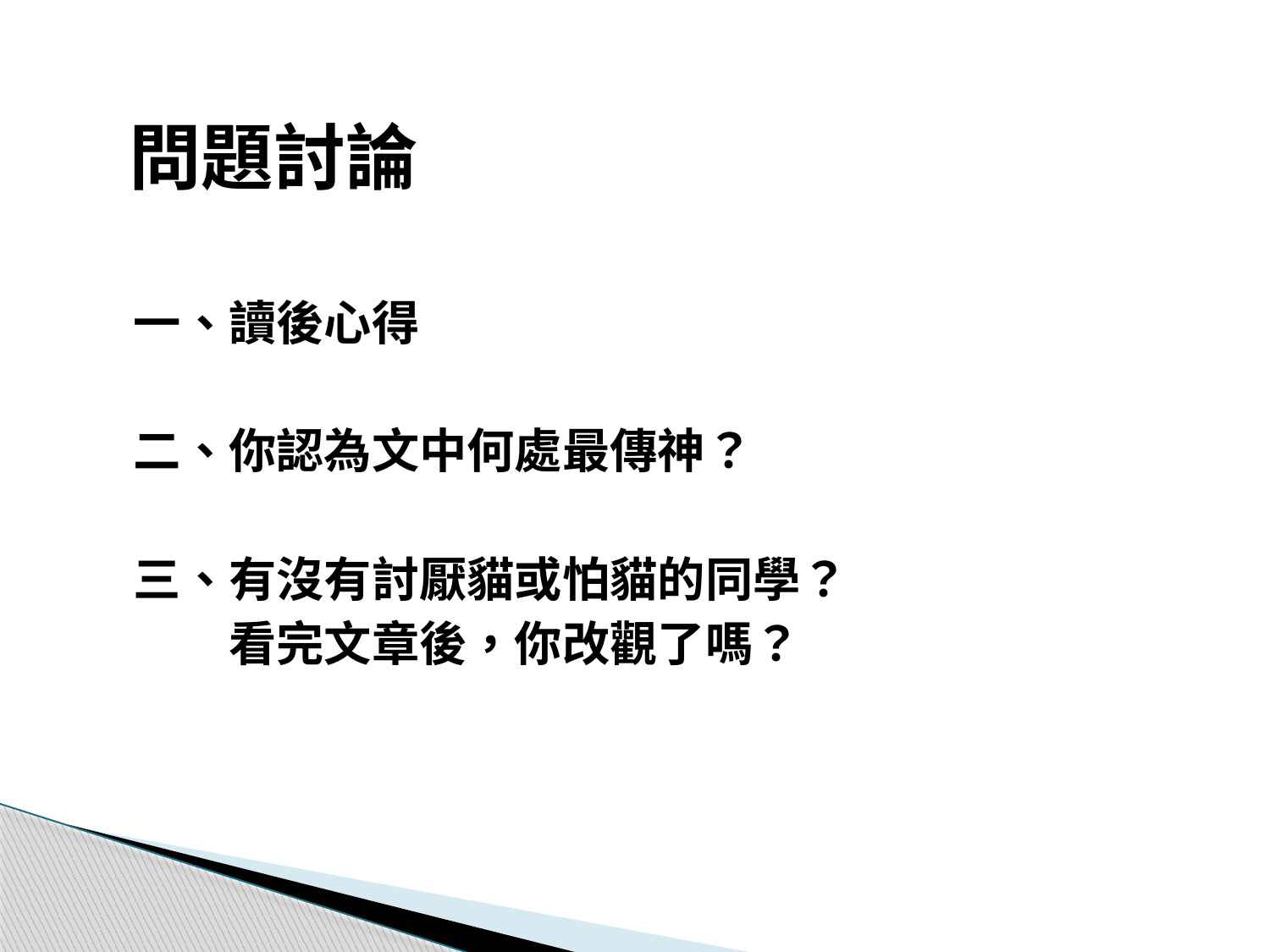

# 問題討論

一、讀後心得

二、你認為文中何處最傳神？

三、有沒有討厭貓或怕貓的同學？
　　看完文章後，你改觀了嗎？